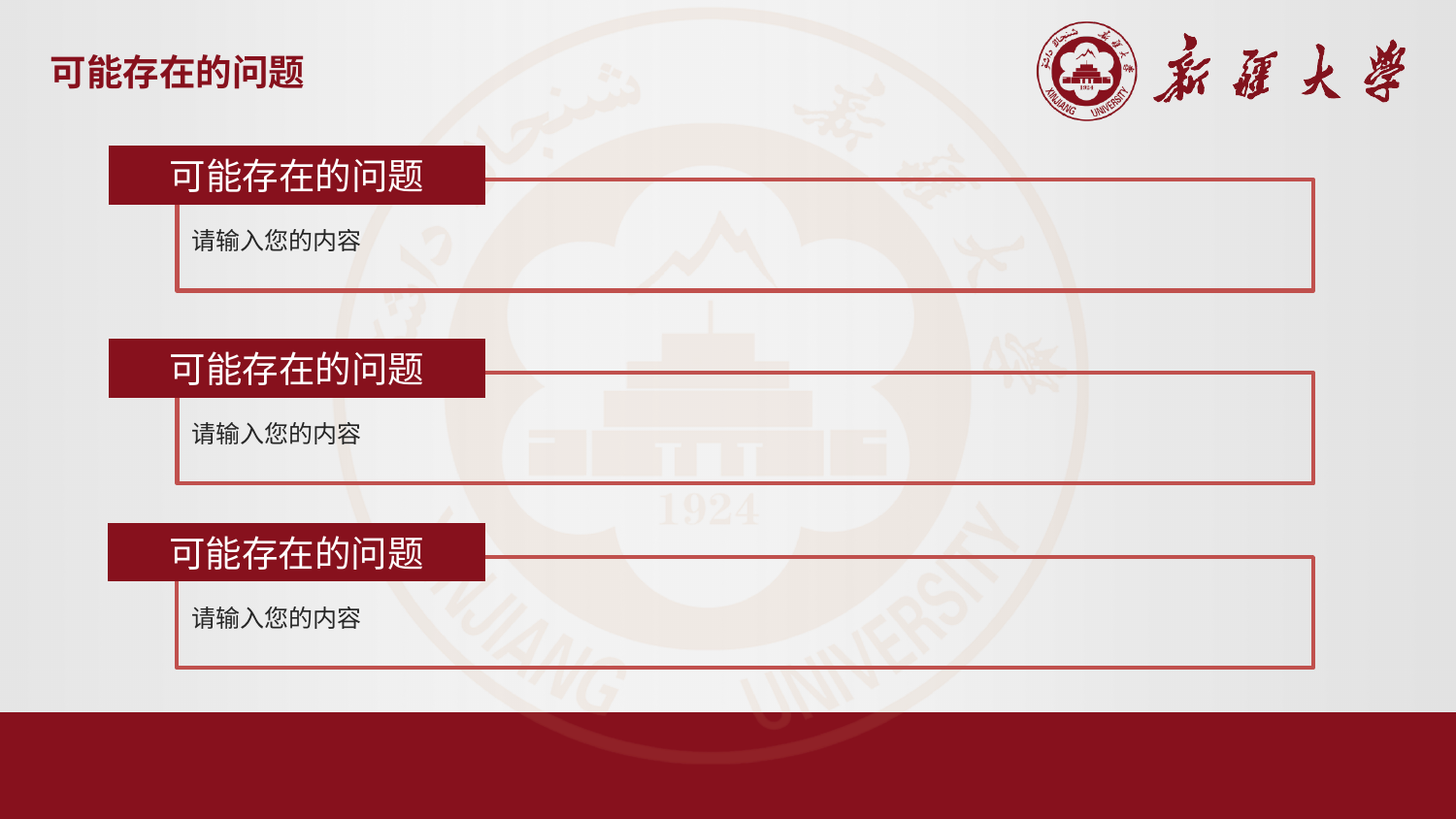

可能存在的问题
可能存在的问题

请输入您的内容
可能存在的问题

请输入您的内容
可能存在的问题

请输入您的内容